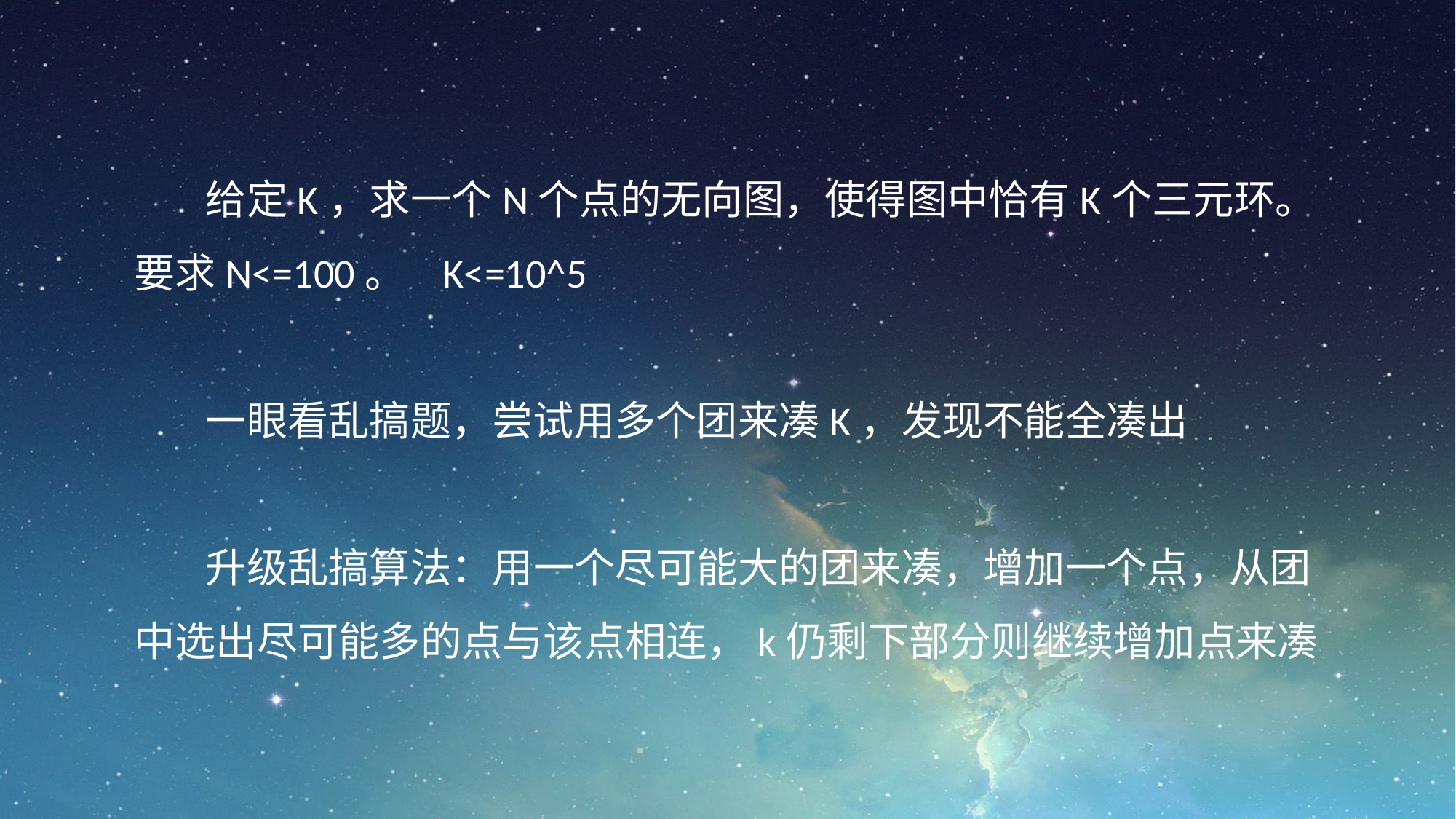

给定K，求一个N个点的无向图，使得图中恰有K个三元环。要求N<=100。   K<=10^5

一眼看乱搞题，尝试用多个团来凑K，发现不能全凑出

升级乱搞算法：用一个尽可能大的团来凑，增加一个点，从团中选出尽可能多的点与该点相连，k仍剩下部分则继续增加点来凑